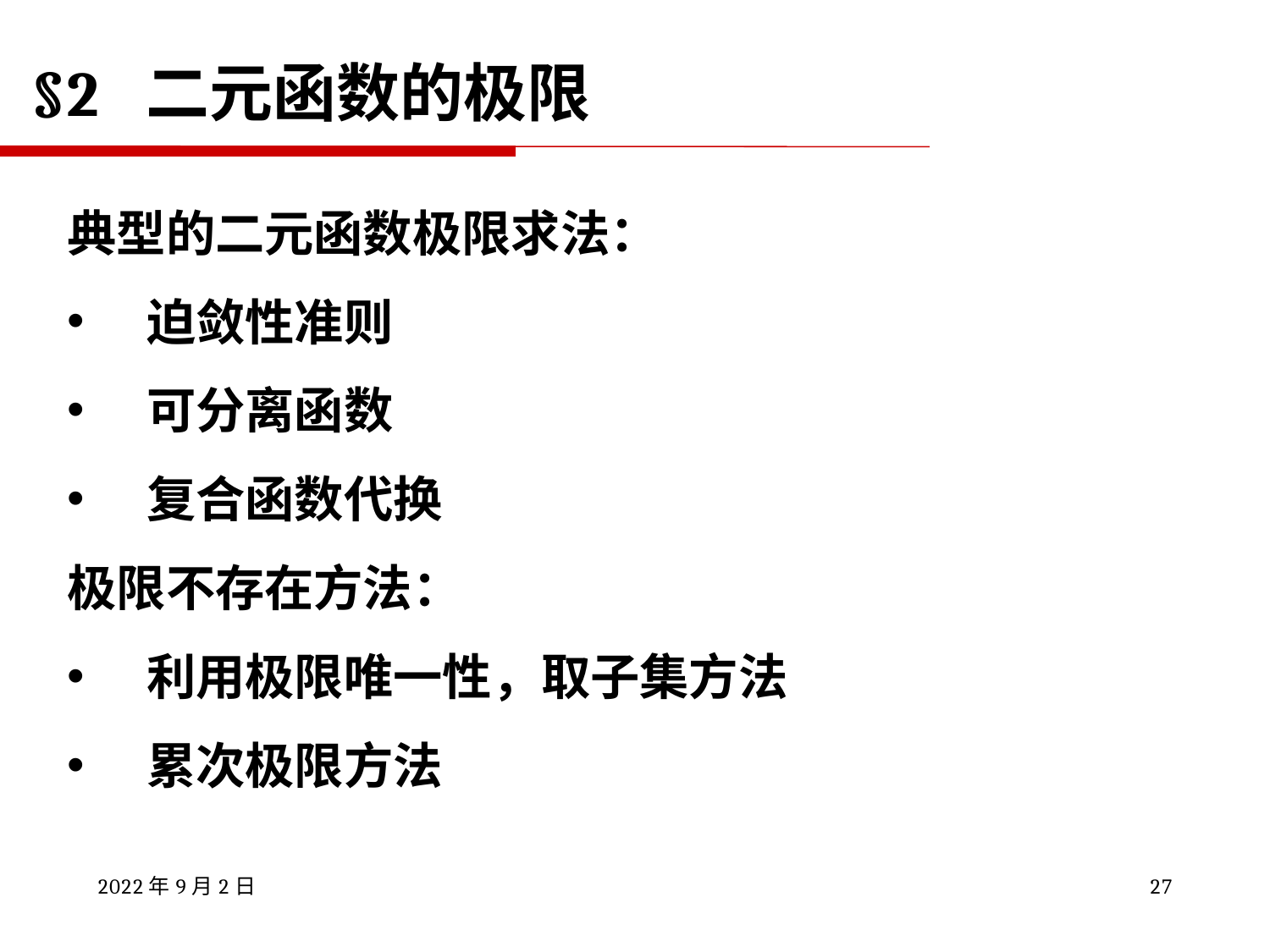

§2  二元函数的极限
典型的二元函数极限求法：
迫敛性准则
可分离函数
复合函数代换
极限不存在方法：
利用极限唯一性，取子集方法
累次极限方法
2022年9月2日
27